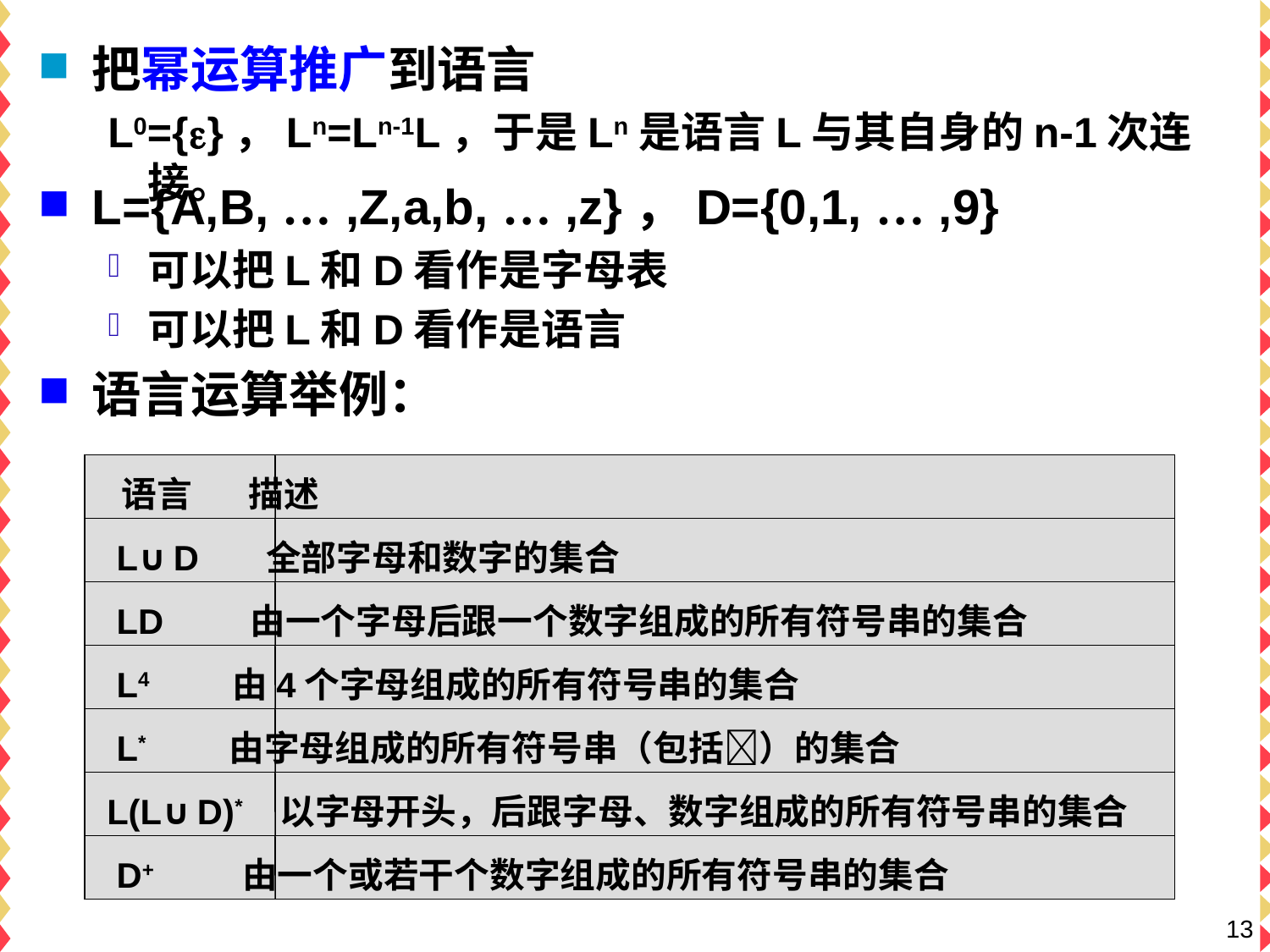

把幂运算推广到语言
L0={ε}，Ln=Ln-1L，于是Ln是语言L与其自身的n-1次连接。
L={A,B, … ,Z,a,b, … ,z}，D={0,1, … ,9}
可以把L和D看作是字母表
可以把L和D看作是语言
语言运算举例：
  语言       描述

  L∪D      全部字母和数字的集合

  LD        由一个字母后跟一个数字组成的所有符号串的集合

  L4             由4个字母组成的所有符号串的集合

  L*             由字母组成的所有符号串（包括ε）的集合

 L(L∪D)*     以字母开头，后跟字母、数字组成的所有符号串的集合

  D+         由一个或若干个数字组成的所有符号串的集合

13